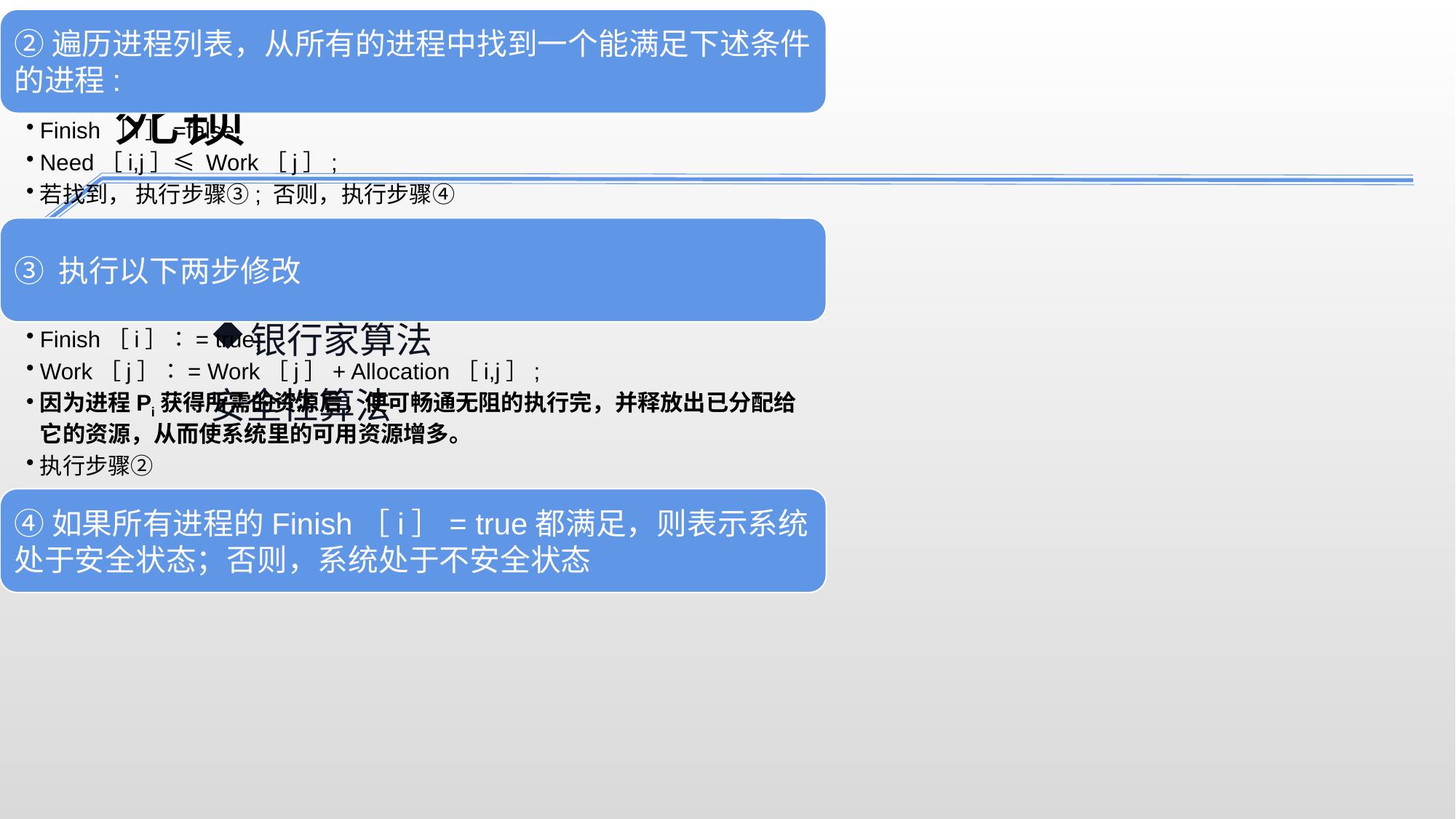

死锁

②遍历进程列表，从所有的进程中找到一个能满足下述条件的进程:
Finish［i］=false;
Need［i,j］≤ Work［j］;
若找到， 执行步骤③; 否则，执行步骤④
③ 执行以下两步修改
Finish［i］∶= true;
Work［j］∶= Work［j］+ Allocation［i,j］;
因为进程Pi获得所需的资源后，便可畅通无阻的执行完，并释放出已分配给它的资源，从而使系统里的可用资源增多。
执行步骤②
④如果所有进程的Finish［i］= true都满足，则表示系统处于安全状态；否则，系统处于不安全状态
3.7 避免死锁
银行家算法
安全性算法